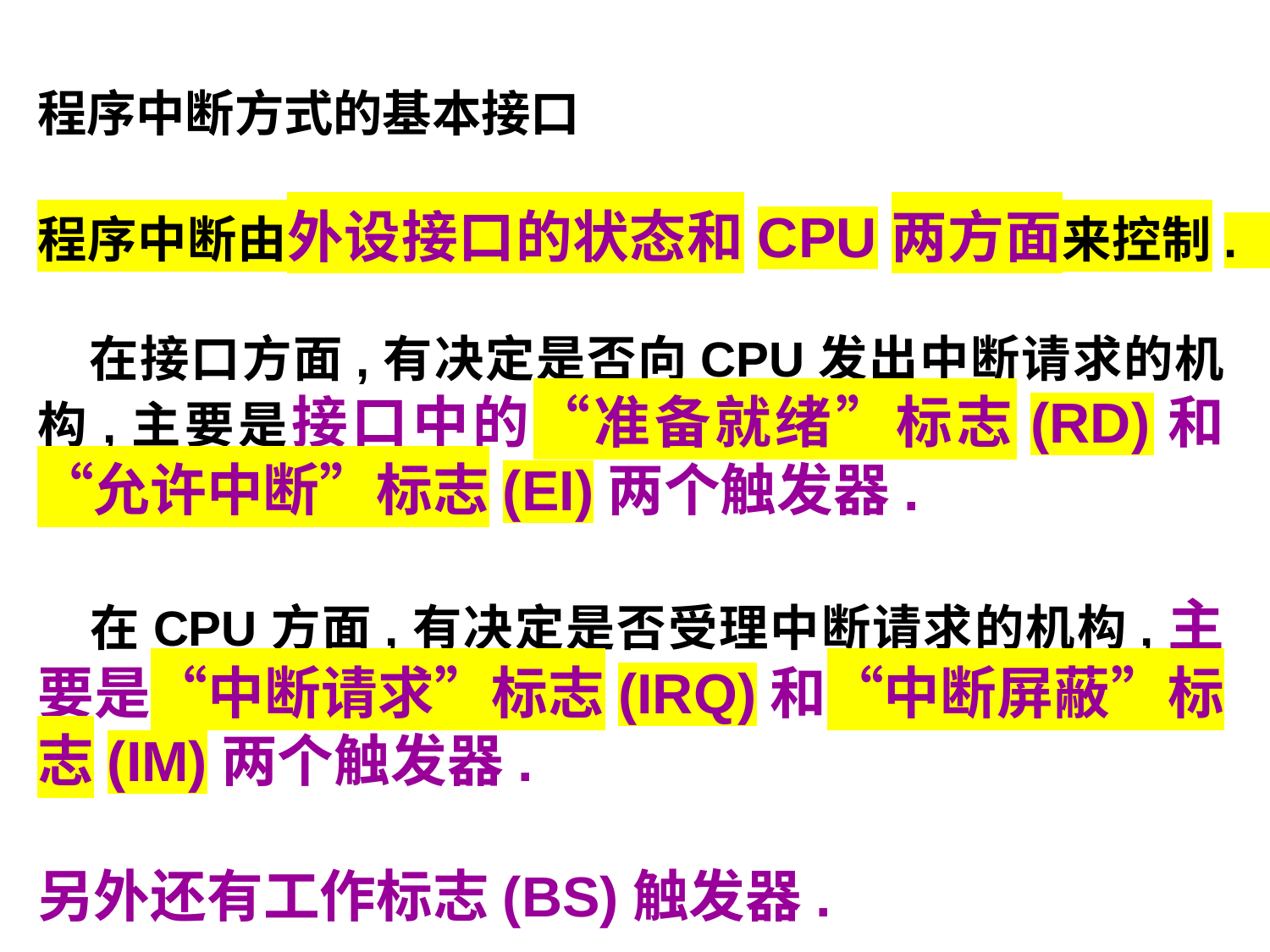

程序中断方式的基本接口

程序中断由外设接口的状态和CPU两方面来控制.

   在接口方面,有决定是否向CPU发出中断请求的机构,主要是接口中的“准备就绪”标志(RD)和“允许中断”标志(EI)两个触发器.

   在CPU方面,有决定是否受理中断请求的机构,主要是“中断请求”标志(IRQ)和“中断屏蔽”标志(IM)两个触发器.

另外还有工作标志(BS)触发器.